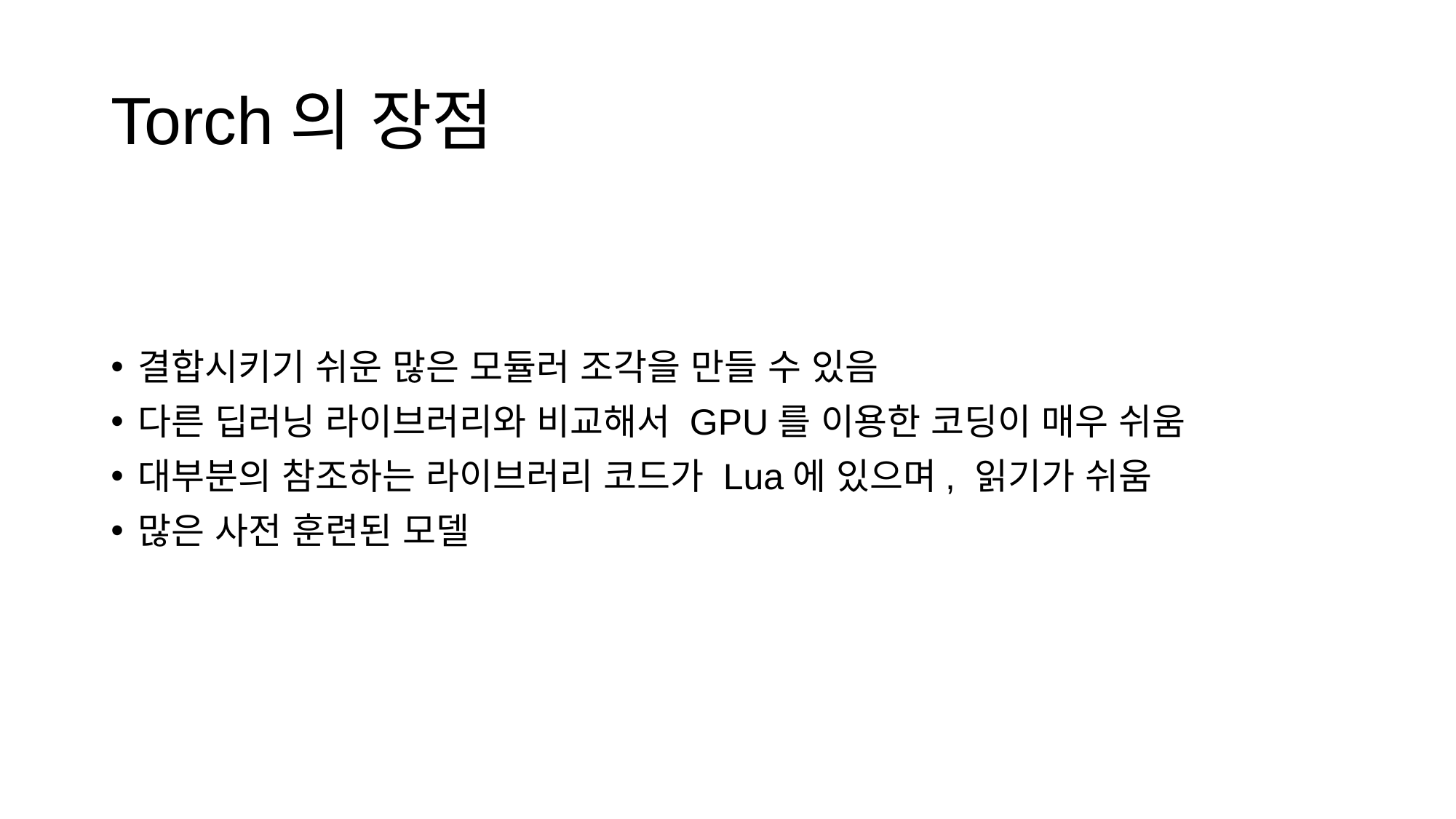

# Torch의 장점
결합시키기 쉬운 많은 모듈러 조각을 만들 수 있음
다른 딥러닝 라이브러리와 비교해서 GPU를 이용한 코딩이 매우 쉬움
대부분의 참조하는 라이브러리 코드가 Lua에 있으며, 읽기가 쉬움
많은 사전 훈련된 모델